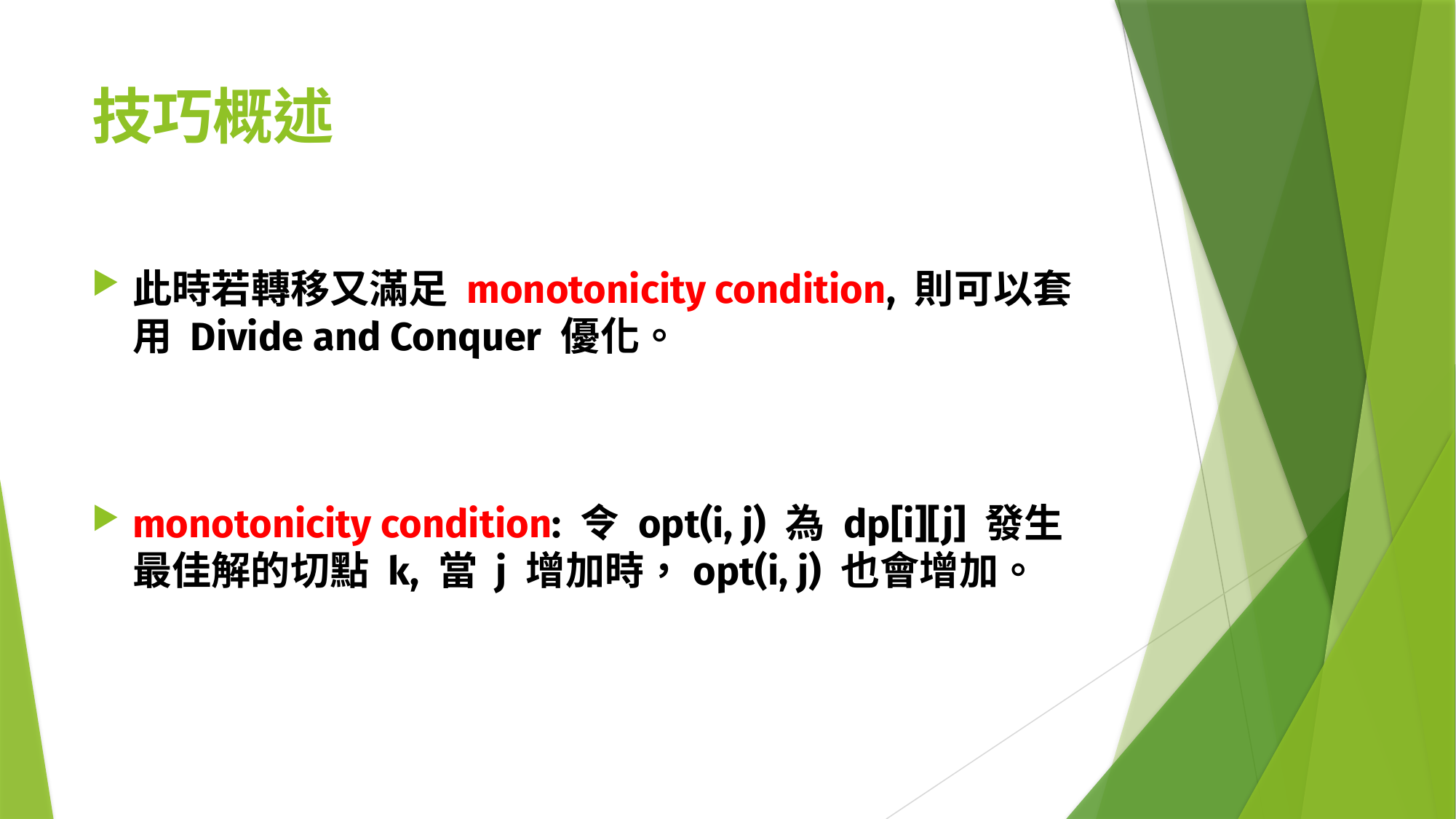

# 技巧概述
此時若轉移又滿足 monotonicity condition, 則可以套用 Divide and Conquer 優化。

monotonicity condition: 令 opt(i, j) 為 dp[i][j] 發生最佳解的切點 k, 當 j 增加時，opt(i, j) 也會增加。